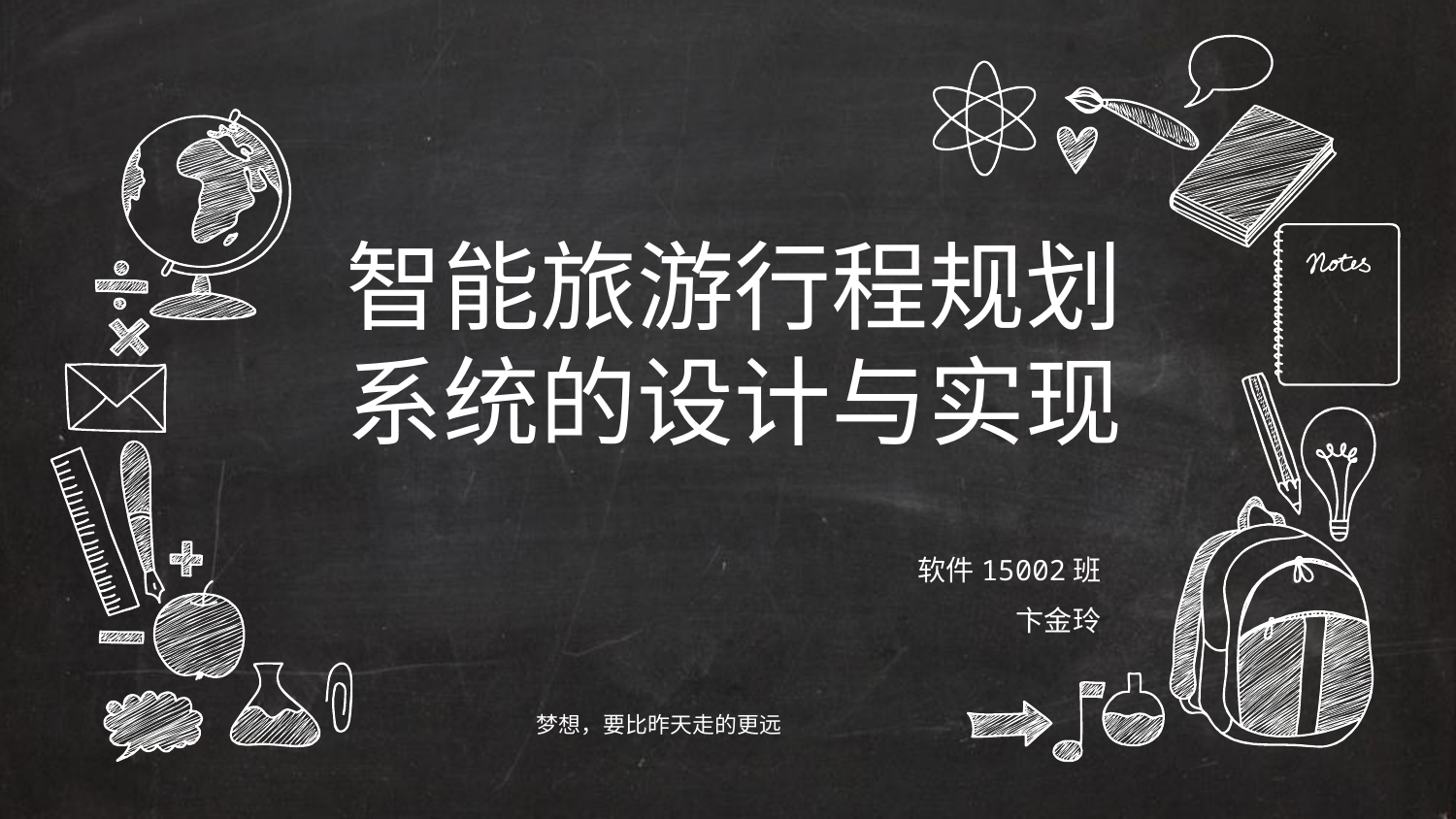

智能旅游行程规划系统的设计与实现

软件15002班
卞金玲

梦想，要比昨天走的更远